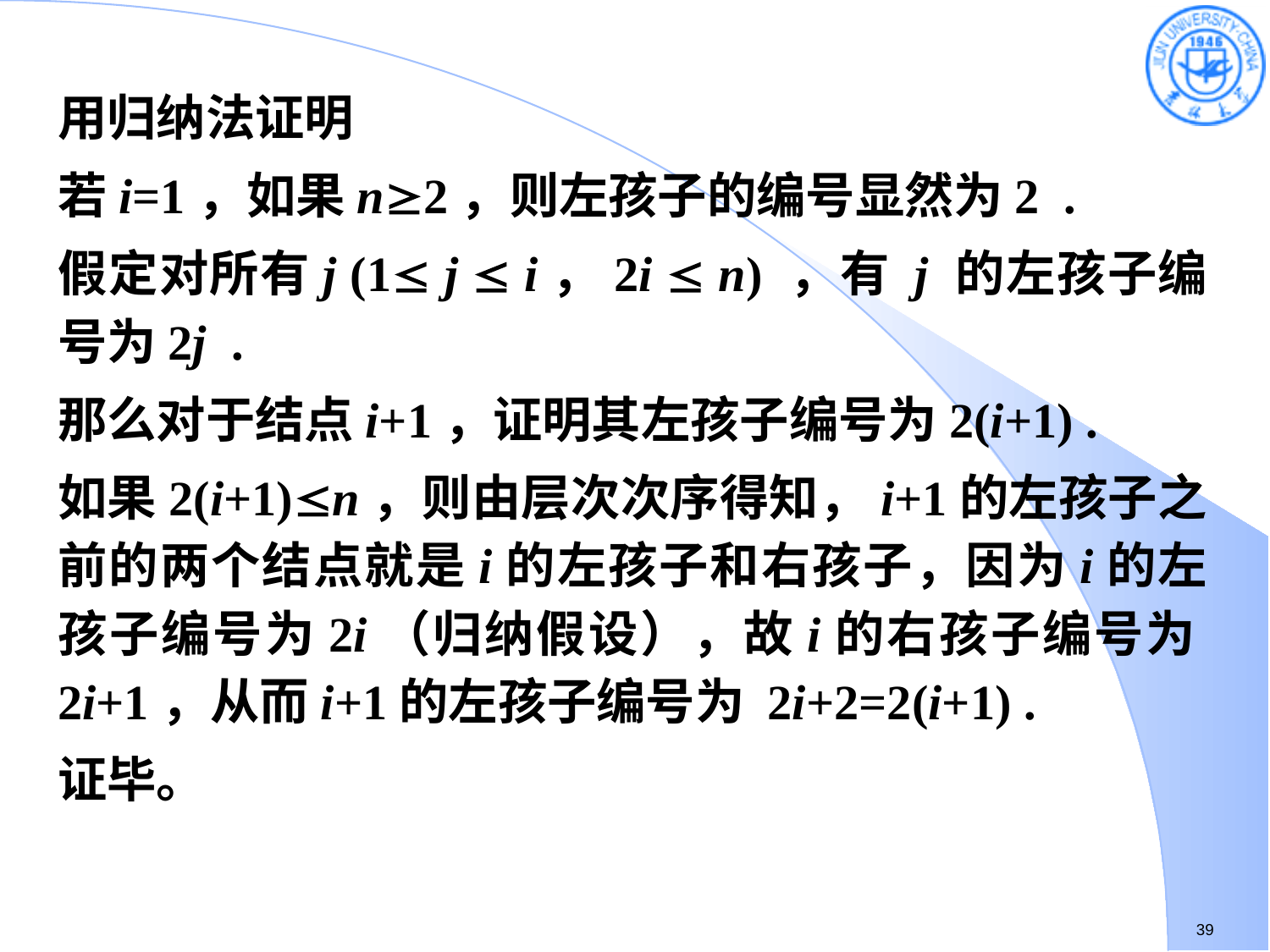

用归纳法证明
若i=1，如果n≥2，则左孩子的编号显然为2  .
假定对所有j (1≤ j ≤ i，2i ≤ n) ，有 j 的左孩子编号为2j  .
那么对于结点i+1，证明其左孩子编号为2(i+1) .
如果2(i+1)≤n，则由层次次序得知，i+1的左孩子之前的两个结点就是i的左孩子和右孩子，因为i的左孩子编号为2i（归纳假设），故i的右孩子编号为2i+1，从而i+1的左孩子编号为 2i+2=2(i+1) .
证毕。